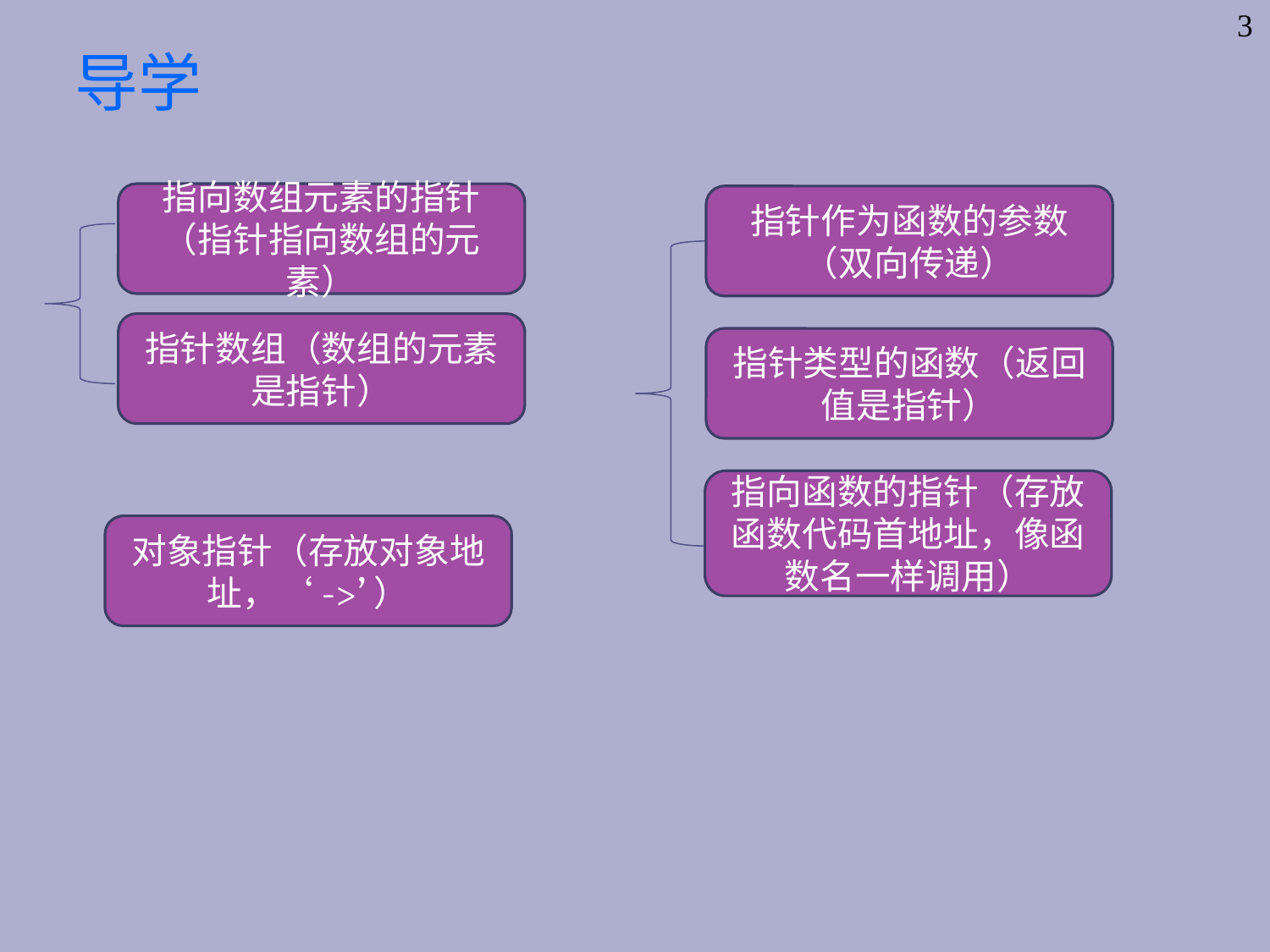

3
# 导学
指向数组元素的指针（指针指向数组的元素）
指针作为函数的参数（双向传递）

指针数组（数组的元素是指针）
指针类型的函数（返回值是指针）
指向函数的指针（存放函数代码首地址，像函数名一样调用）
对象指针（存放对象地址，‘->’）